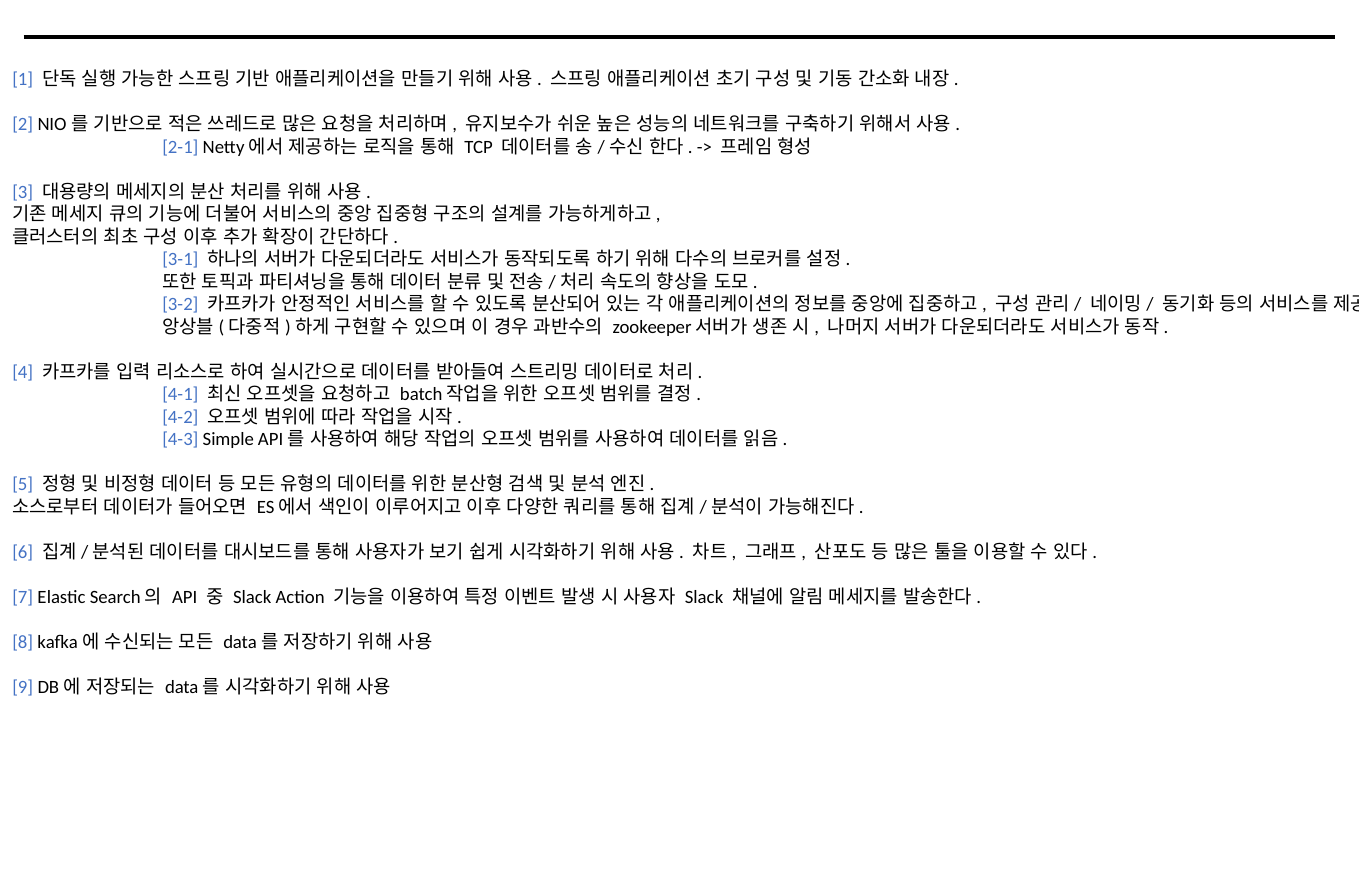

[1] 단독 실행 가능한 스프링 기반 애플리케이션을 만들기 위해 사용. 스프링 애플리케이션 초기 구성 및 기동 간소화 내장.

[2] NIO를 기반으로 적은 쓰레드로 많은 요청을 처리하며, 유지보수가 쉬운 높은 성능의 네트워크를 구축하기 위해서 사용.
	[2-1] Netty에서 제공하는 로직을 통해 TCP 데이터를 송/수신 한다. -> 프레임 형성

[3] 대용량의 메세지의 분산 처리를 위해 사용.
기존 메세지 큐의 기능에 더불어 서비스의 중앙 집중형 구조의 설계를 가능하게하고,
클러스터의 최초 구성 이후 추가 확장이 간단하다.
	[3-1] 하나의 서버가 다운되더라도 서비스가 동작되도록 하기 위해 다수의 브로커를 설정.
	또한 토픽과 파티셔닝을 통해 데이터 분류 및 전송/처리 속도의 향상을 도모.
	[3-2] 카프카가 안정적인 서비스를 할 수 있도록 분산되어 있는 각 애플리케이션의 정보를 중앙에 집중하고, 구성 관리/ 네이밍/ 동기화 등의 서비스를 제공.
	앙상블(다중적)하게 구현할 수 있으며 이 경우 과반수의 zookeeper서버가 생존 시, 나머지 서버가 다운되더라도 서비스가 동작.

[4] 카프카를 입력 리소스로 하여 실시간으로 데이터를 받아들여 스트리밍 데이터로 처리.
	[4-1] 최신 오프셋을 요청하고 batch작업을 위한 오프셋 범위를 결정.
	[4-2] 오프셋 범위에 따라 작업을 시작.
	[4-3] Simple API를 사용하여 해당 작업의 오프셋 범위를 사용하여 데이터를 읽음.

[5] 정형 및 비정형 데이터 등 모든 유형의 데이터를 위한 분산형 검색 및 분석 엔진.
소스로부터 데이터가 들어오면 ES에서 색인이 이루어지고 이후 다양한 쿼리를 통해 집계/분석이 가능해진다.

[6] 집계/분석된 데이터를 대시보드를 통해 사용자가 보기 쉽게 시각화하기 위해 사용. 차트, 그래프, 산포도 등 많은 툴을 이용할 수 있다.

[7] Elastic Search의 API 중 Slack Action 기능을 이용하여 특정 이벤트 발생 시 사용자 Slack 채널에 알림 메세지를 발송한다.

[8] kafka에 수신되는 모든 data를 저장하기 위해 사용

[9] DB에 저장되는 data를 시각화하기 위해 사용